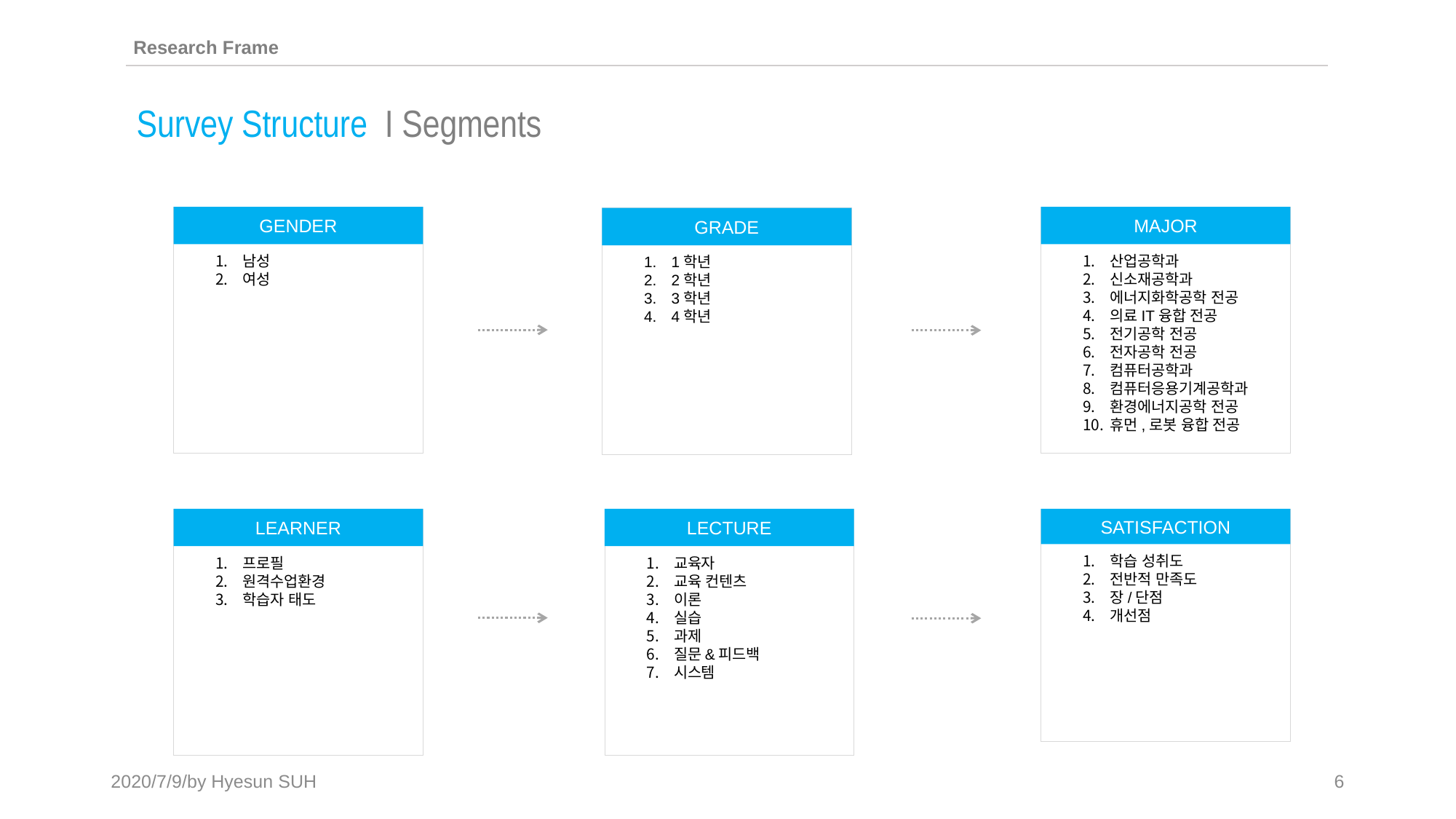

Research Frame
Survey Structure  I Segments

GENDER
남성
여성

MAJOR
산업공학과
신소재공학과
에너지화학공학 전공
의료IT융합 전공
전기공학 전공
전자공학 전공
컴퓨터공학과
컴퓨터응용기계공학과
환경에너지공학 전공
휴먼,로봇 융합 전공

GRADE
1학년
2학년
3학년
4학년

LEARNER
프로필
원격수업환경
학습자 태도

LECTURE
교육자
교육 컨텐츠
이론
실습
과제
질문&피드백
시스템

SATISFACTION
학습 성취도
전반적 만족도
장/단점
개선점

2020/7/9/by Hyesun SUH
6